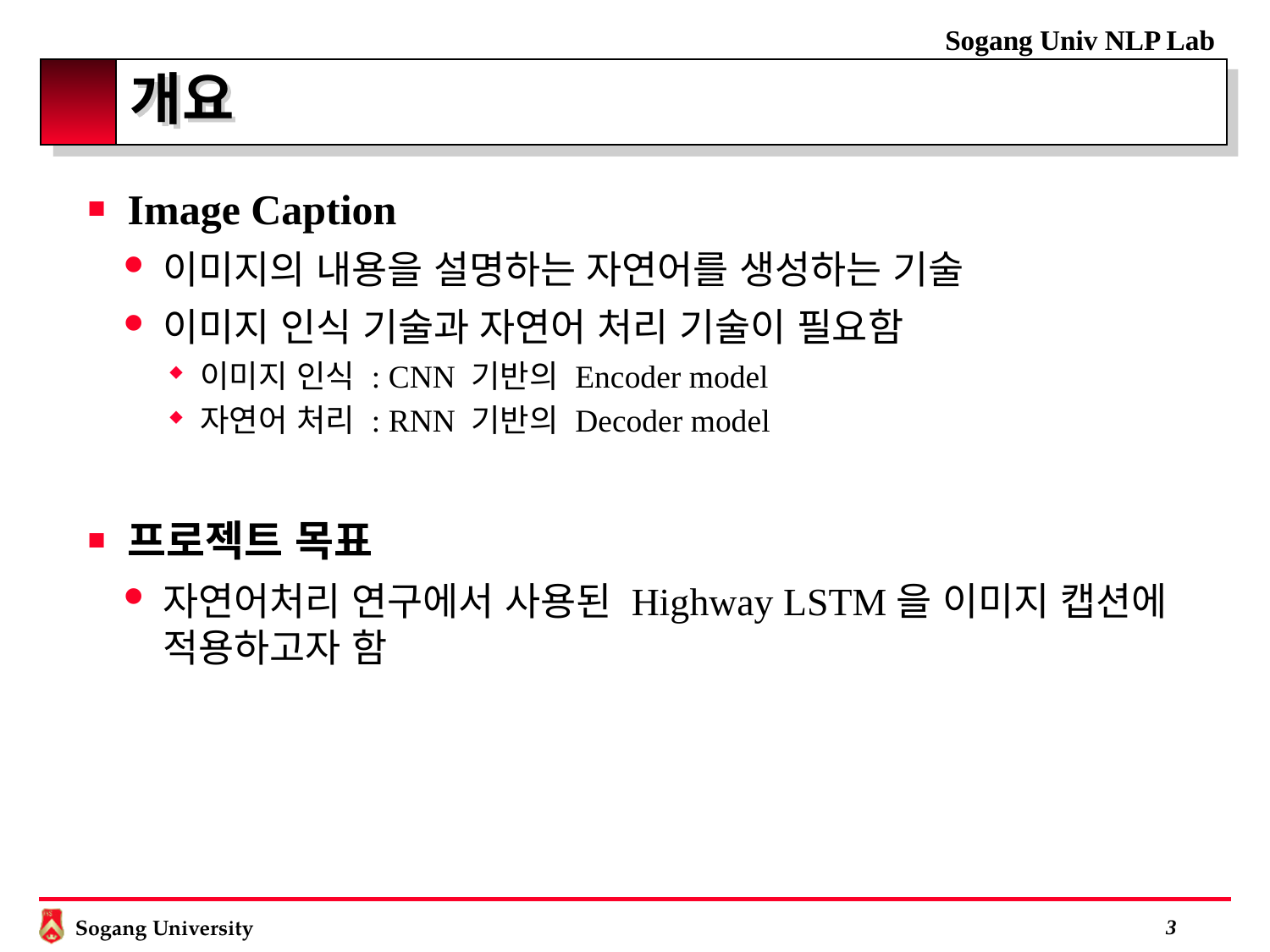

# 개요
Image Caption
이미지의 내용을 설명하는 자연어를 생성하는 기술
이미지 인식 기술과 자연어 처리 기술이 필요함
이미지 인식 : CNN 기반의 Encoder model
자연어 처리 : RNN 기반의 Decoder model

프로젝트 목표
자연어처리 연구에서 사용된 Highway LSTM을 이미지 캡션에 적용하고자 함

 3